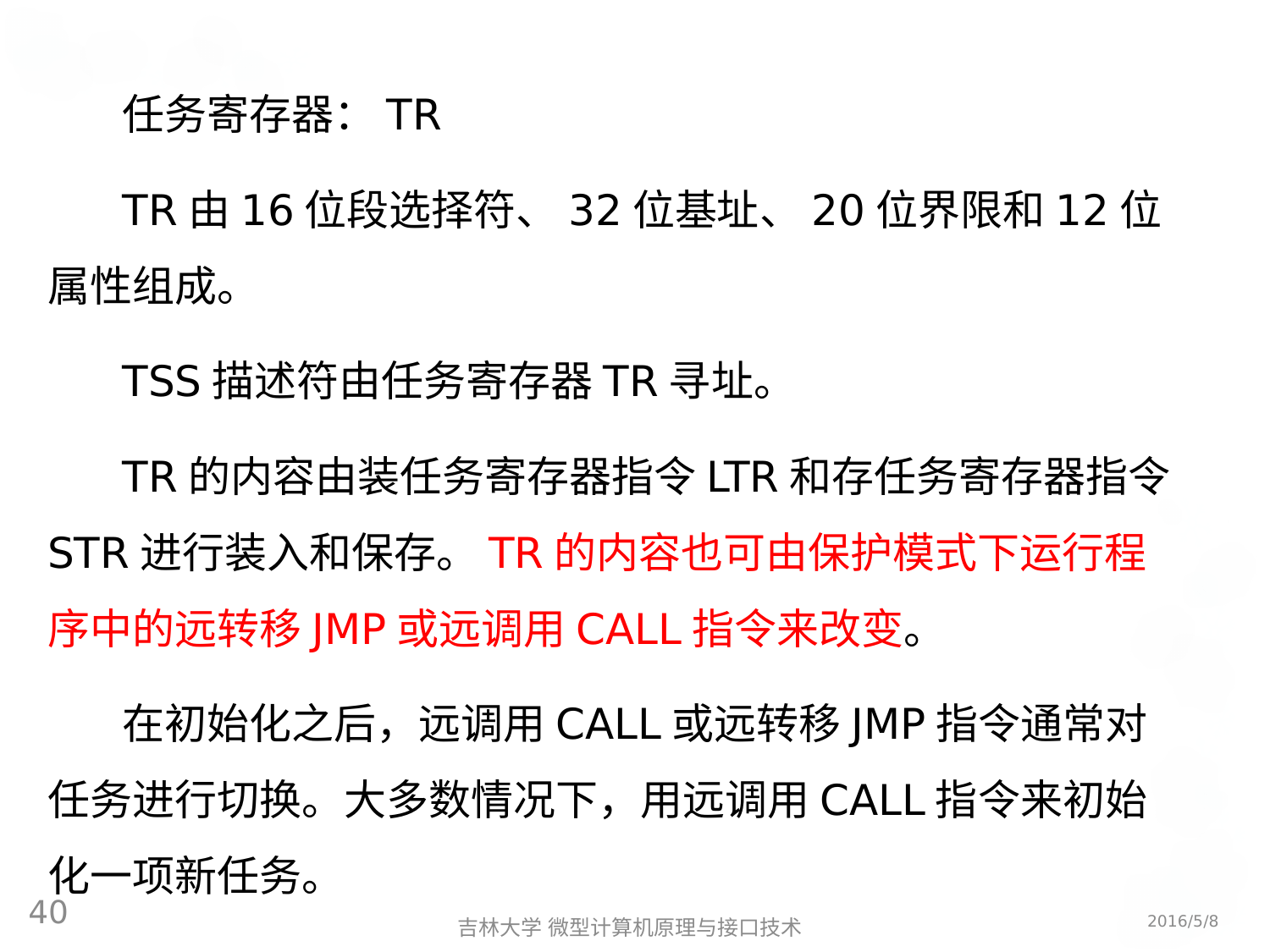

任务寄存器：TR
TR由16位段选择符、32位基址、20位界限和12位属性组成。
TSS描述符由任务寄存器TR寻址。
TR的内容由装任务寄存器指令LTR和存任务寄存器指令STR进行装入和保存。TR的内容也可由保护模式下运行程序中的远转移JMP或远调用CALL指令来改变。
在初始化之后，远调用CALL或远转移JMP指令通常对任务进行切换。大多数情况下，用远调用CALL指令来初始化一项新任务。
40
2016/5/8
吉林大学 微型计算机原理与接口技术